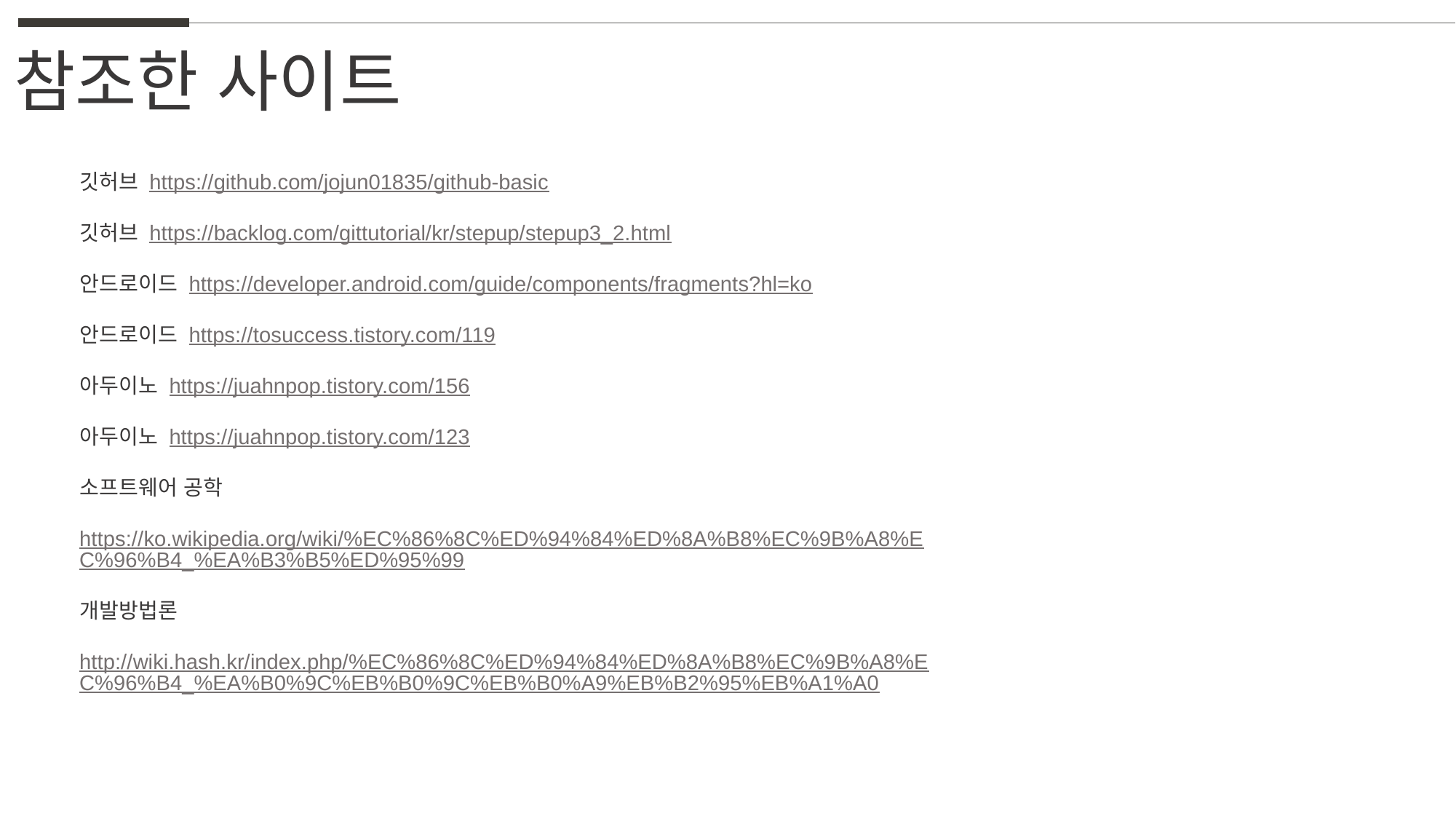

참조한 사이트
깃허브 https://github.com/jojun01835/github-basic

깃허브 https://backlog.com/gittutorial/kr/stepup/stepup3_2.html

안드로이드 https://developer.android.com/guide/components/fragments?hl=ko

안드로이드 https://tosuccess.tistory.com/119

아두이노 https://juahnpop.tistory.com/156

아두이노 https://juahnpop.tistory.com/123

소프트웨어 공학

https://ko.wikipedia.org/wiki/%EC%86%8C%ED%94%84%ED%8A%B8%EC%9B%A8%EC%96%B4_%EA%B3%B5%ED%95%99

개발방법론

http://wiki.hash.kr/index.php/%EC%86%8C%ED%94%84%ED%8A%B8%EC%9B%A8%EC%96%B4_%EA%B0%9C%EB%B0%9C%EB%B0%A9%EB%B2%95%EB%A1%A0